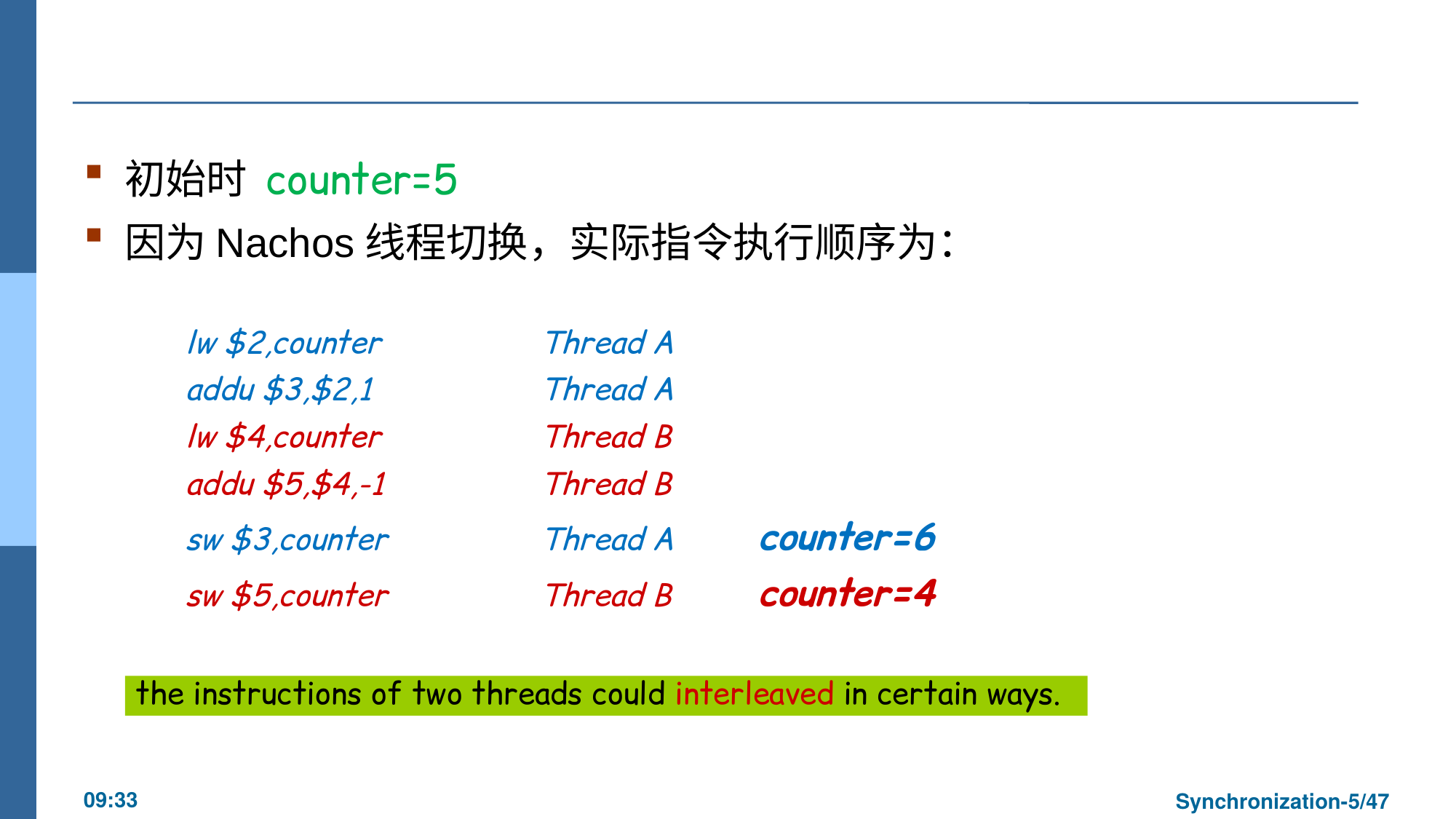

#
初始时 counter=5
因为Nachos线程切换，实际指令执行顺序为：

lw $2,counter		Thread A
addu $3,$2,1		Thread A
lw $4,counter		Thread B
addu $5,$4,-1		Thread B
sw $3,counter		Thread A	counter=6
sw $5,counter		Thread B	counter=4

the instructions of two threads could interleaved in certain ways.